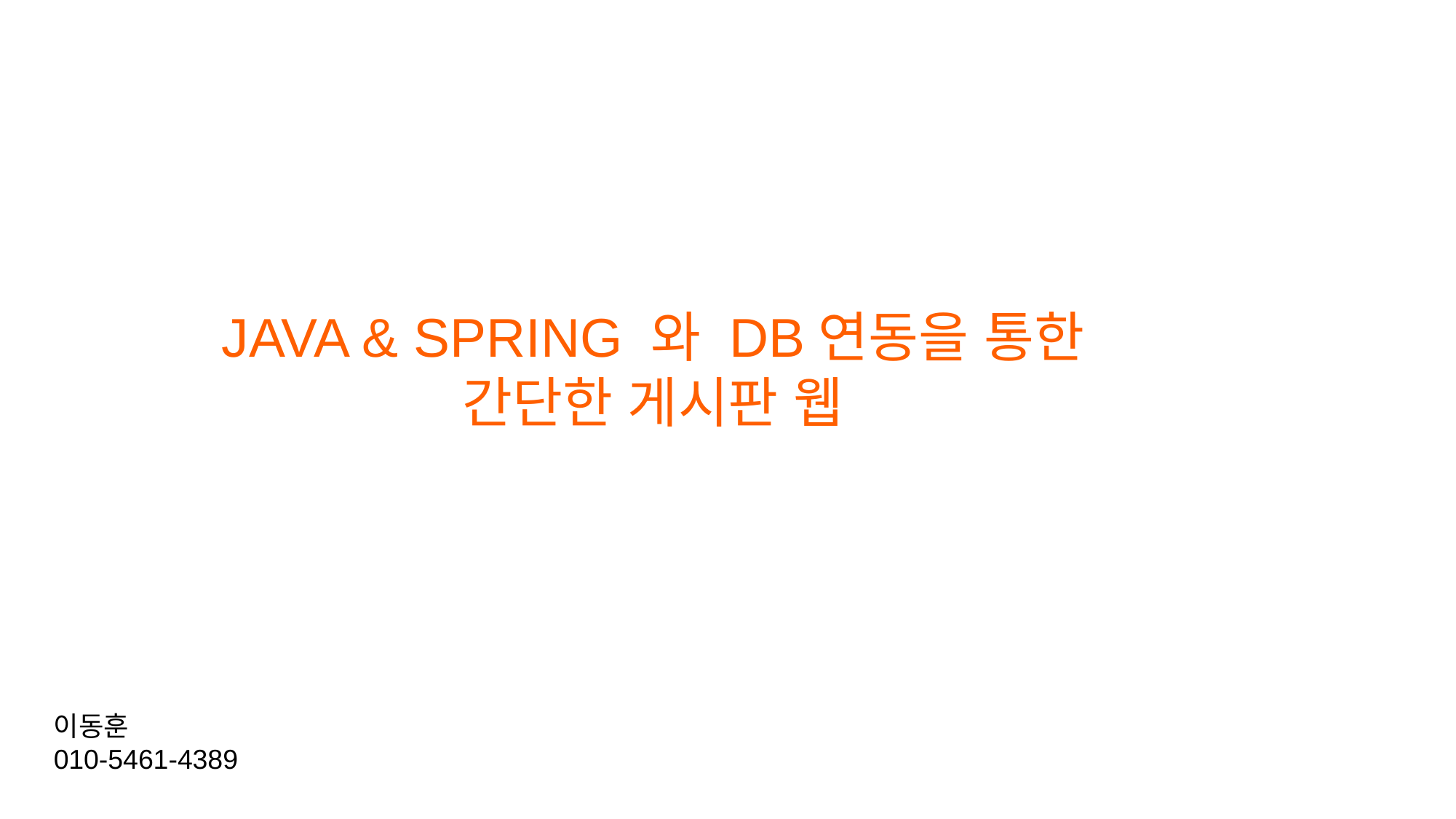

JAVA & SPRING 와 DB연동을 통한 간단한 게시판 웹
스킬
이동훈
010-5461-4389